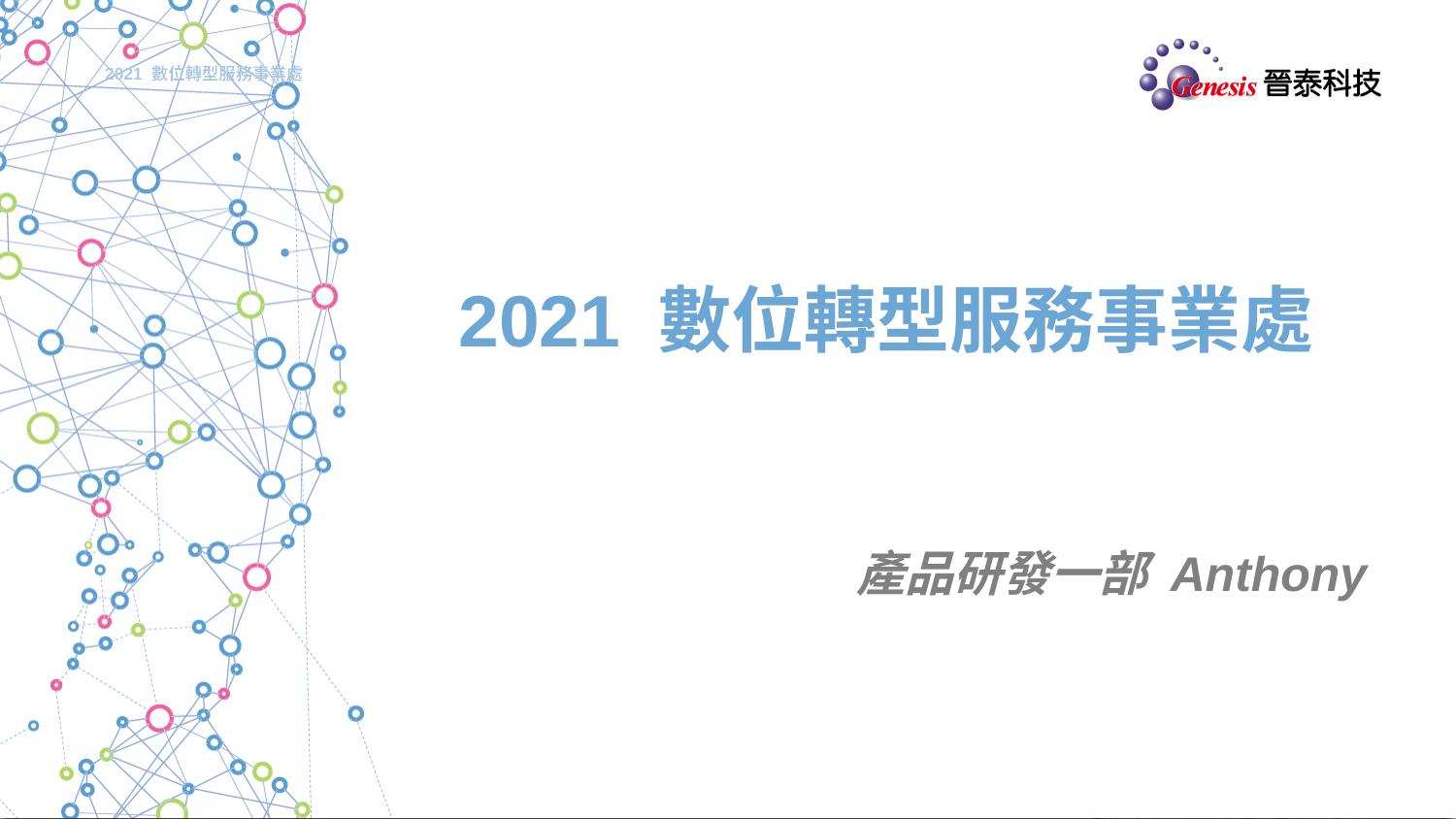

# 2021 數位轉型服務事業處 Kick Off
產品研發一部 Anthony